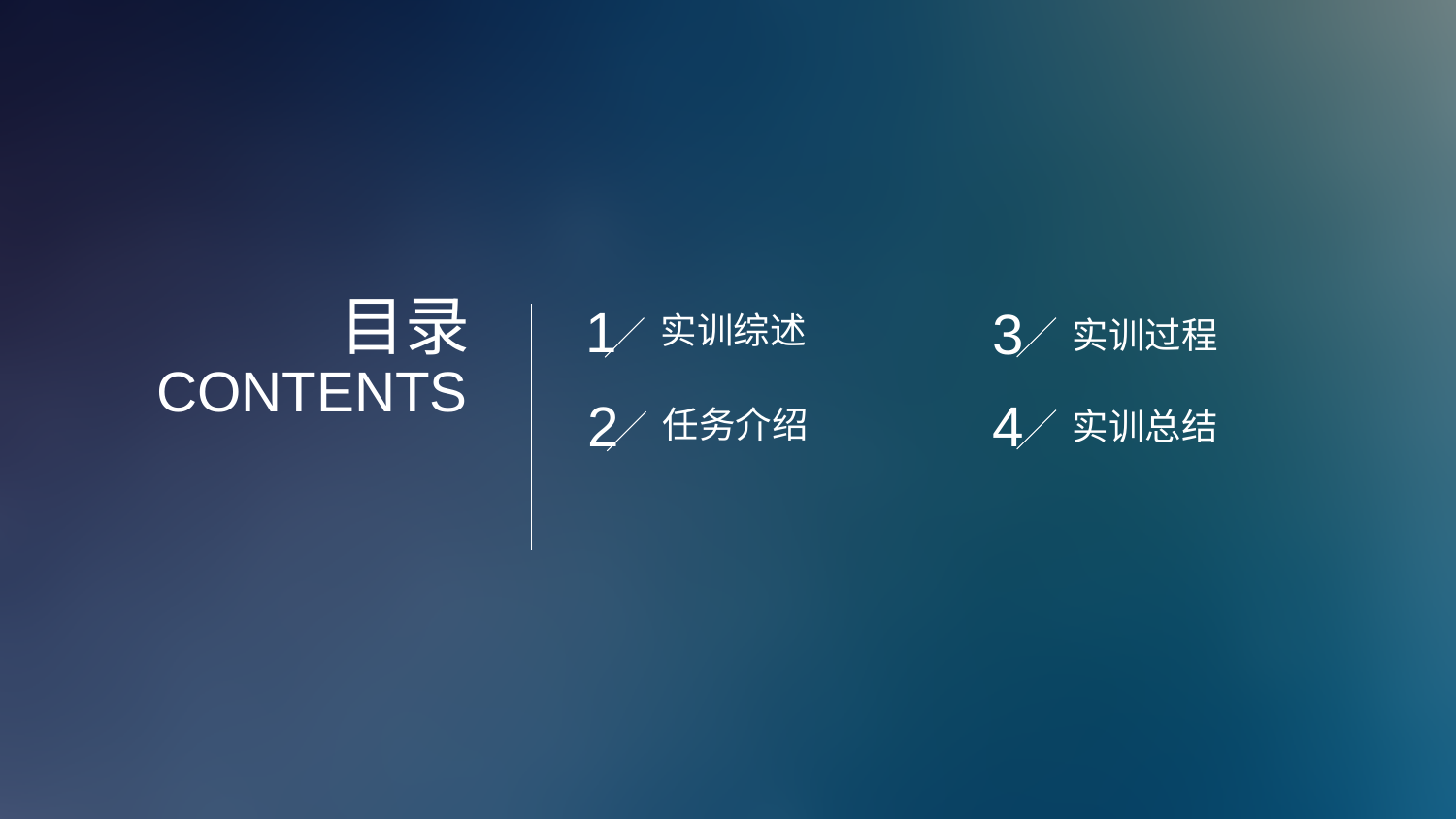

目录
CONTENTS
1
3
实训综述
实训过程
2
4
任务介绍
实训总结